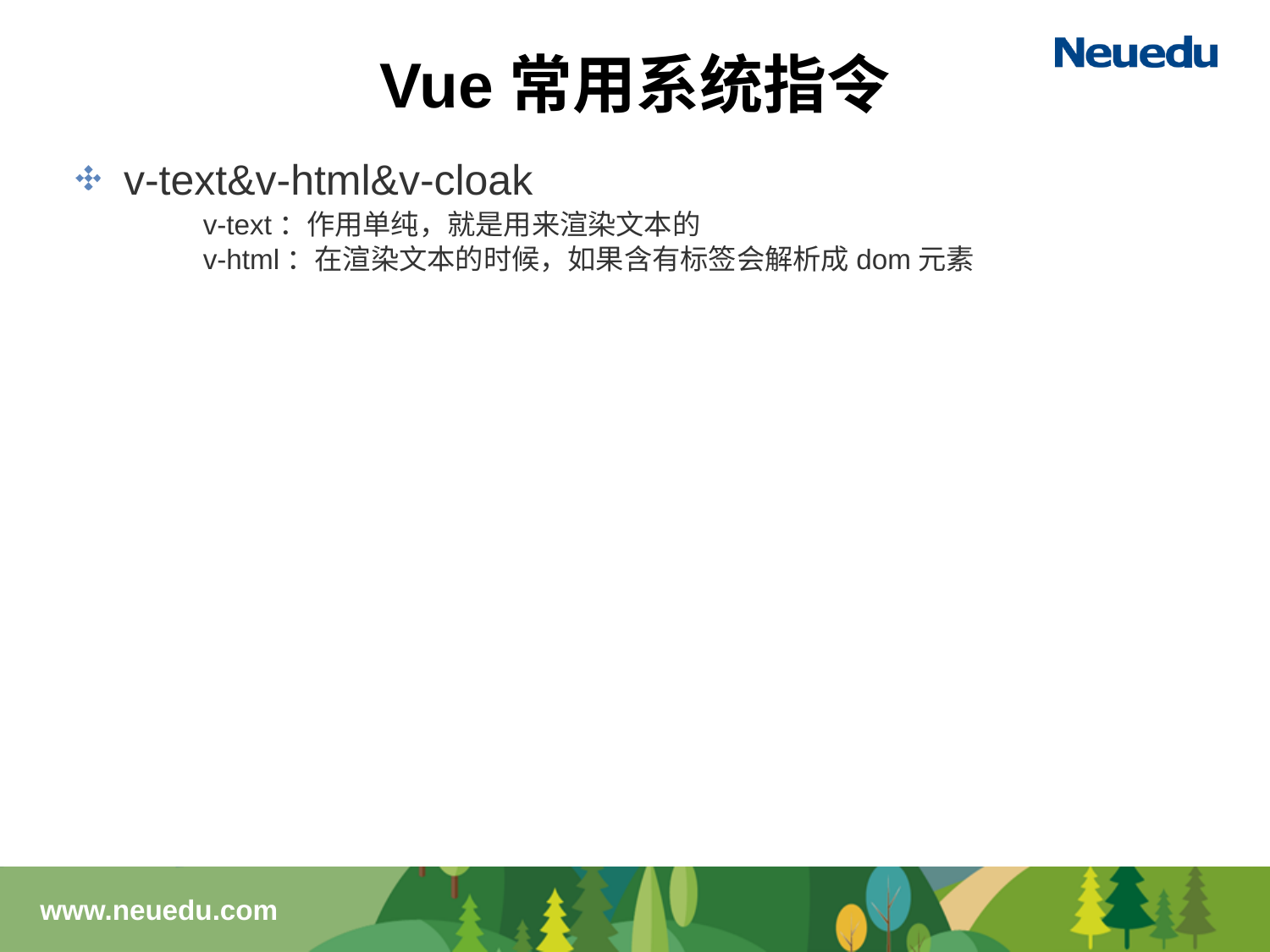

# Vue常用系统指令
v-text&v-html&v-cloak
	v-text：作用单纯，就是用来渲染文本的
	v-html：在渲染文本的时候，如果含有标签会解析成dom元素